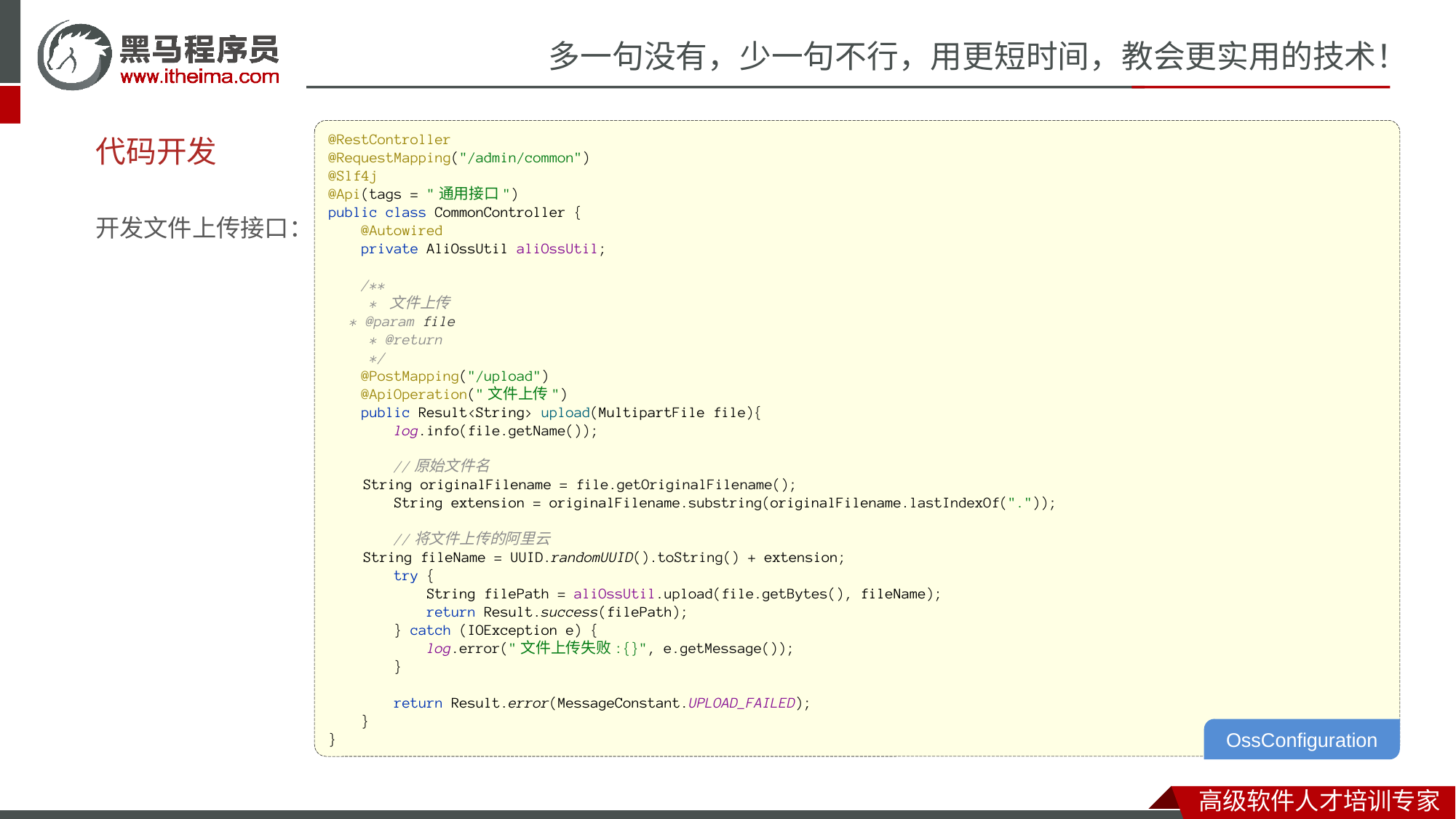

@RestController
@RequestMapping("/admin/common")
@Slf4j
@Api(tags = "通用接口")
public class CommonController {
    @Autowired
    private AliOssUtil aliOssUtil;
    /**
     * 文件上传
     * @param file
     * @return
     */
    @PostMapping("/upload")
    @ApiOperation("文件上传")
    public Result<String> upload(MultipartFile file){
        log.info(file.getName());
        //原始文件名
         String originalFilename = file.getOriginalFilename();
        String extension = originalFilename.substring(originalFilename.lastIndexOf("."));
        //将文件上传的阿里云
         String fileName = UUID.randomUUID().toString() + extension;
        try {
            String filePath = aliOssUtil.upload(file.getBytes(), fileName);
            return Result.success(filePath);
        } catch (IOException e) {
            log.error("文件上传失败:{}", e.getMessage());
        }
        return Result.error(MessageConstant.UPLOAD_FAILED);
    }
}
# 代码开发
开发文件上传接口：
OssConfiguration